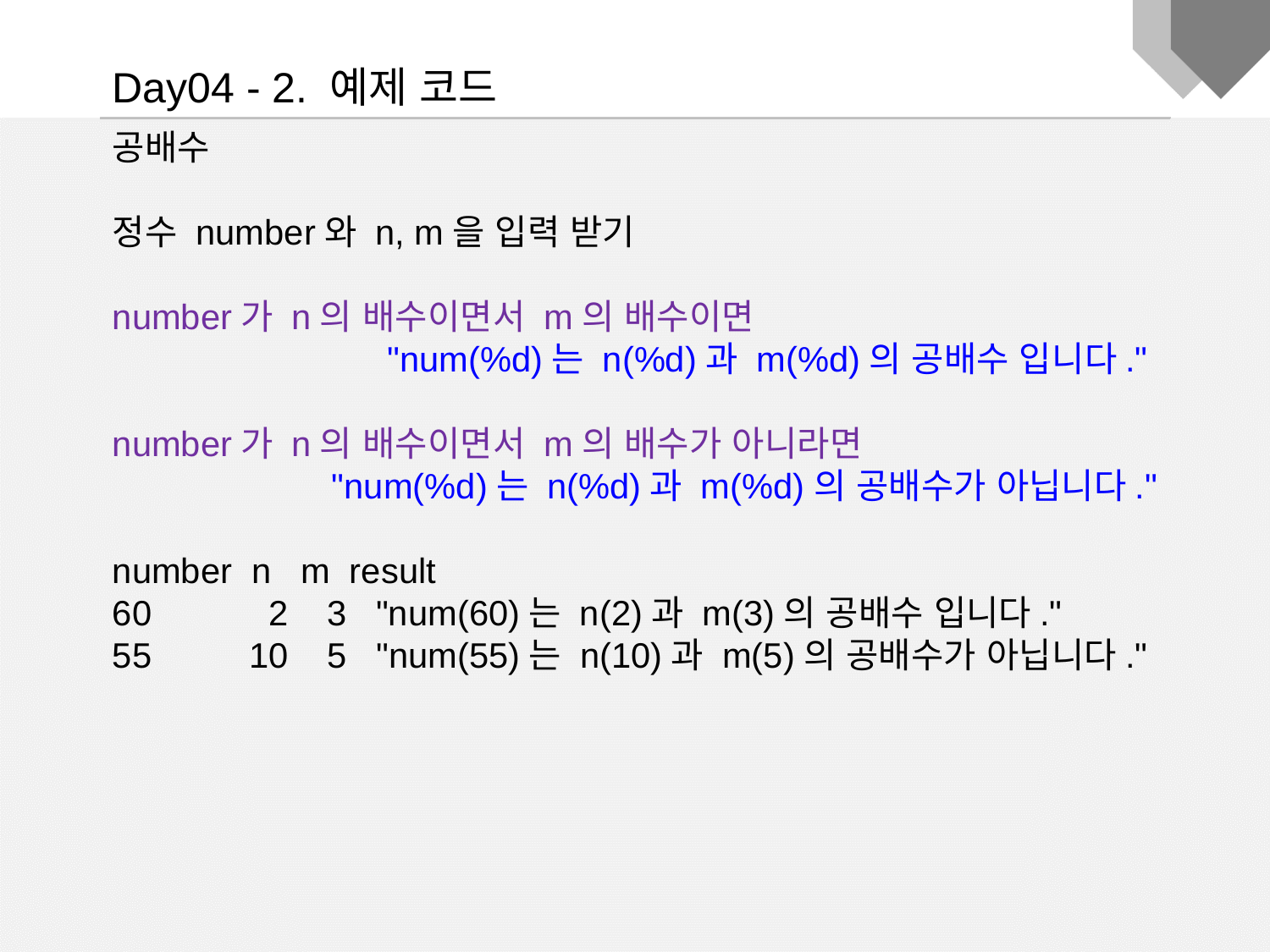

Day04 - 2. 예제 코드
공배수

정수 number와 n, m을 입력 받기

number가 n의 배수이면서 m의 배수이면
"num(%d)는 n(%d)과 m(%d)의 공배수 입니다."

number가 n의 배수이면서 m의 배수가 아니라면
"num(%d)는 n(%d)과 m(%d)의 공배수가 아닙니다."

number  n   m  result
60	   2    3   "num(60)는 n(2)과 m(3)의 공배수 입니다."
55	 10    5   "num(55)는 n(10)과 m(5)의 공배수가 아닙니다."